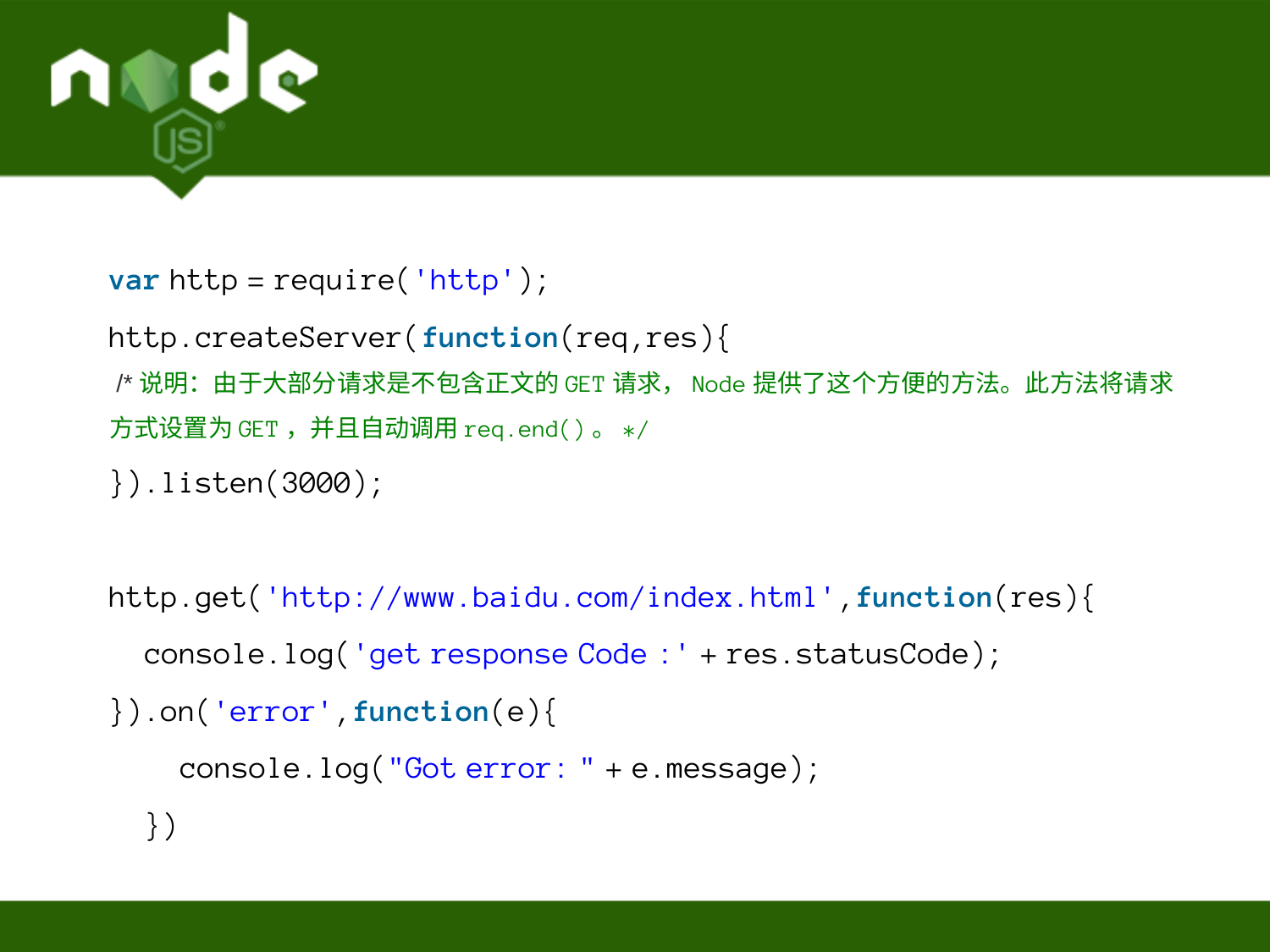

var http = require('http');
http.createServer(function(req,res){
 /*说明：由于大部分请求是不包含正文的GET请求，Node提供了这个方便的方法。此方法将请求方式设置为GET，并且自动调用req.end()。*/
}).listen(3000);

http.get('http://www.baidu.com/index.html',function(res){
    console.log('get response Code :' + res.statusCode);
}).on('error',function(e){
        console.log("Got error: " + e.message);
    })